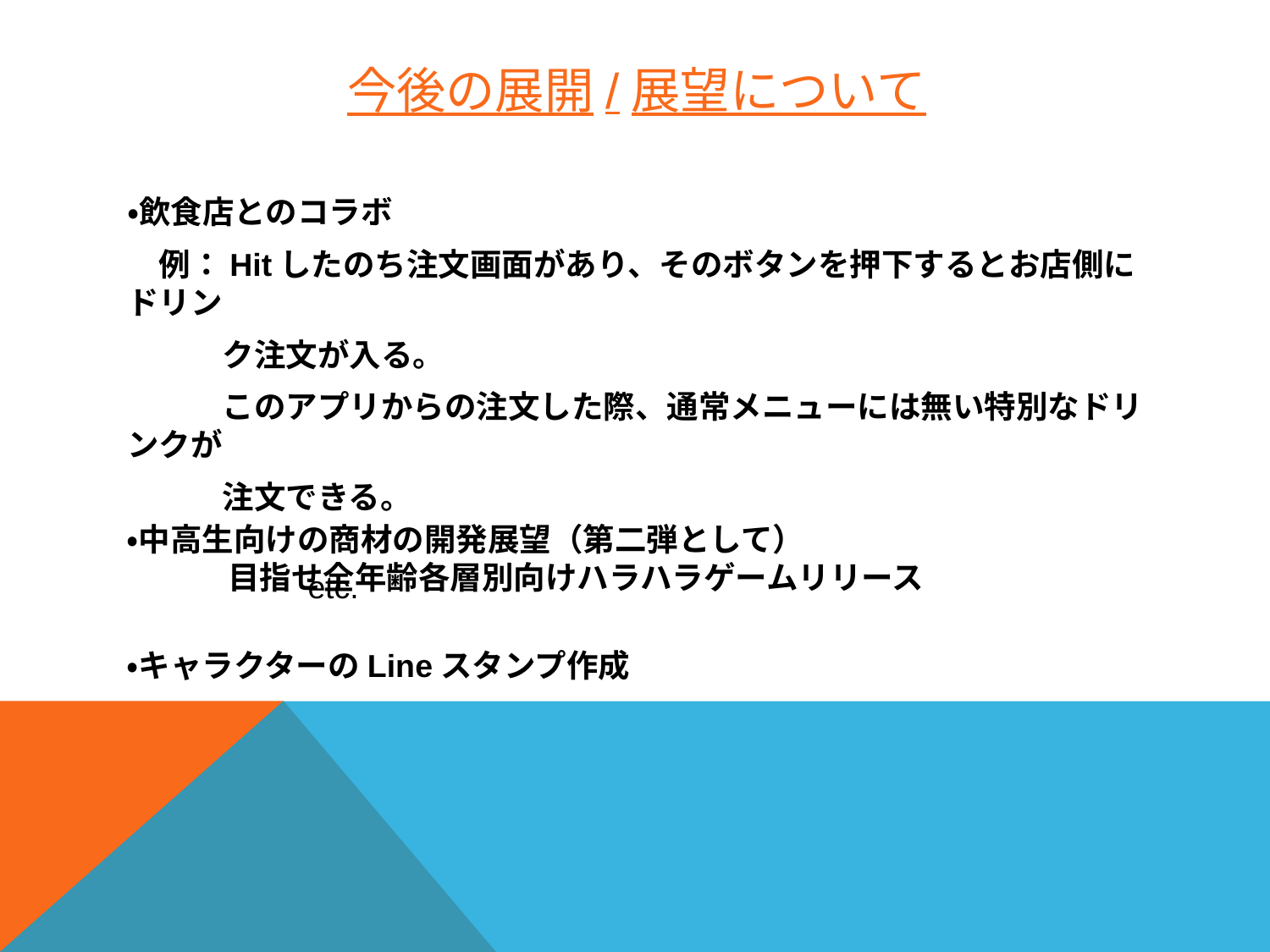

# 今後の展開/展望について
・飲食店とのコラボ
　例：Hitしたのち注文画面があり、そのボタンを押下するとお店側にドリン
　　　ク注文が入る。
　　　このアプリからの注文した際、通常メニューには無い特別なドリンクが
　　　注文できる。
　　　　　　　　　　　　　　　　　　　　　　　　　　　　　　　　  　　　　　 etc.

・中高生向けの商材の開発展望（第二弾として）
             目指せ全年齢各層別向けハラハラゲームリリース

・キャラクターのLineスタンプ作成